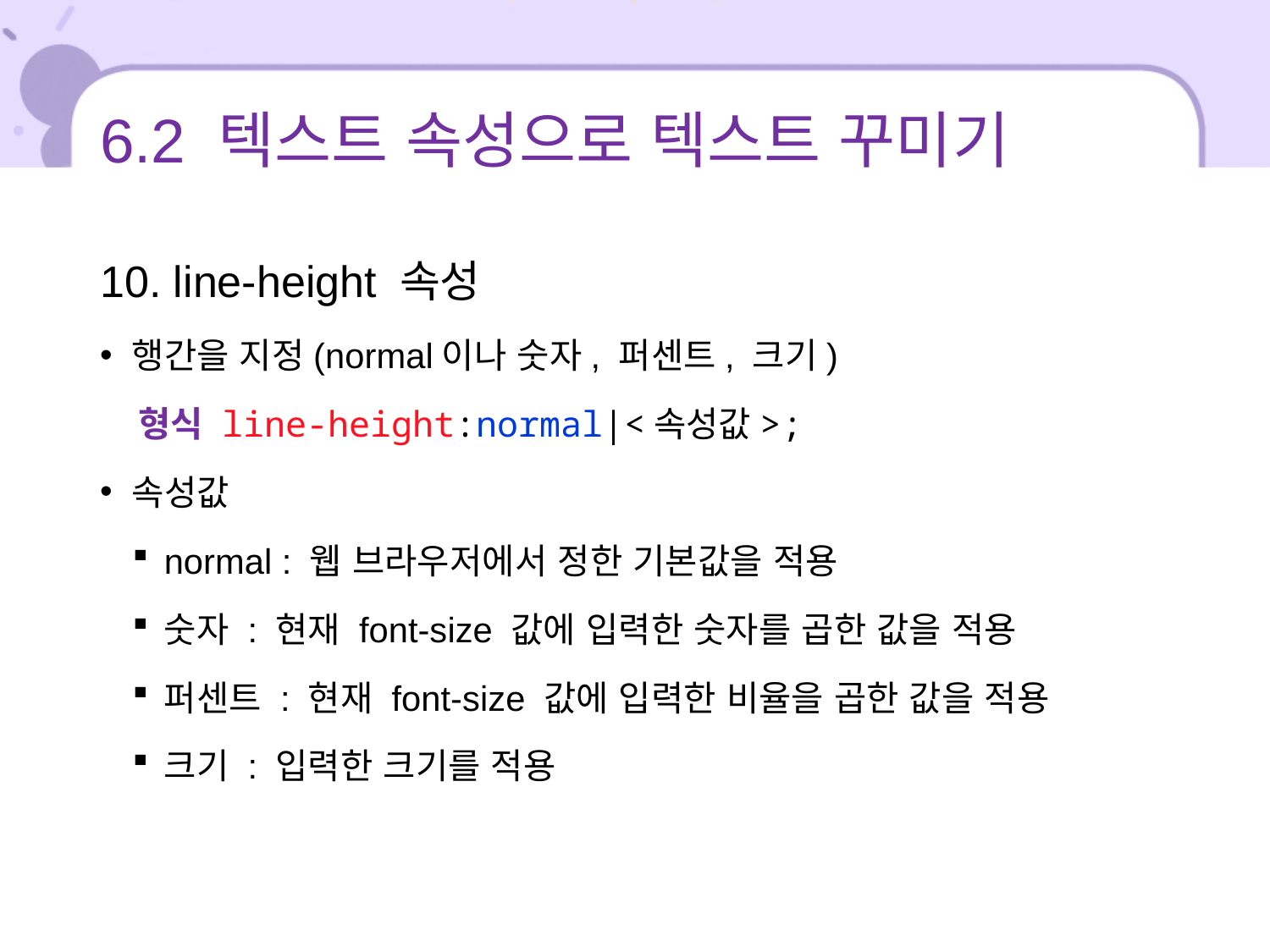

# 6.2 텍스트 속성으로 텍스트 꾸미기
10. line-height 속성
행간을 지정(normal이나 숫자, 퍼센트, 크기)
   형식 line-height:normal|<속성값>;
속성값
normal : 웹 브라우저에서 정한 기본값을 적용
숫자 : 현재 font-size 값에 입력한 숫자를 곱한 값을 적용
퍼센트 : 현재 font-size 값에 입력한 비율을 곱한 값을 적용
크기 : 입력한 크기를 적용